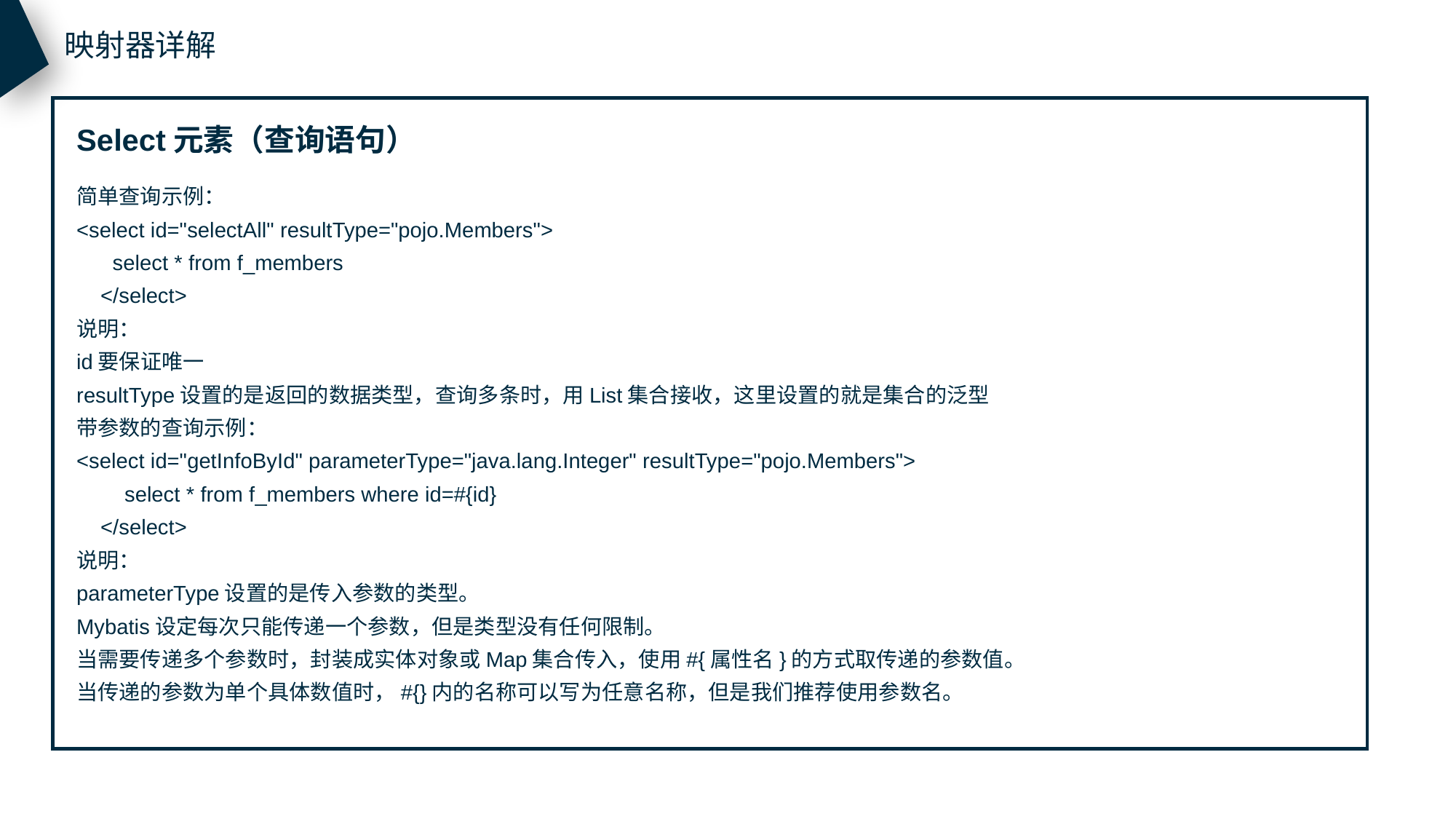

映射器详解

Select元素（查询语句）
简单查询示例：
<select id="selectAll" resultType="pojo.Members">
      select * from f_members
    </select>
说明：
id要保证唯一
resultType设置的是返回的数据类型，查询多条时，用List集合接收，这里设置的就是集合的泛型
带参数的查询示例：
<select id="getInfoById" parameterType="java.lang.Integer" resultType="pojo.Members">
        select * from f_members where id=#{id}
    </select>
说明：
parameterType设置的是传入参数的类型。
Mybatis设定每次只能传递一个参数，但是类型没有任何限制。
当需要传递多个参数时，封装成实体对象或Map集合传入，使用#{属性名}的方式取传递的参数值。
当传递的参数为单个具体数值时，#{}内的名称可以写为任意名称，但是我们推荐使用参数名。